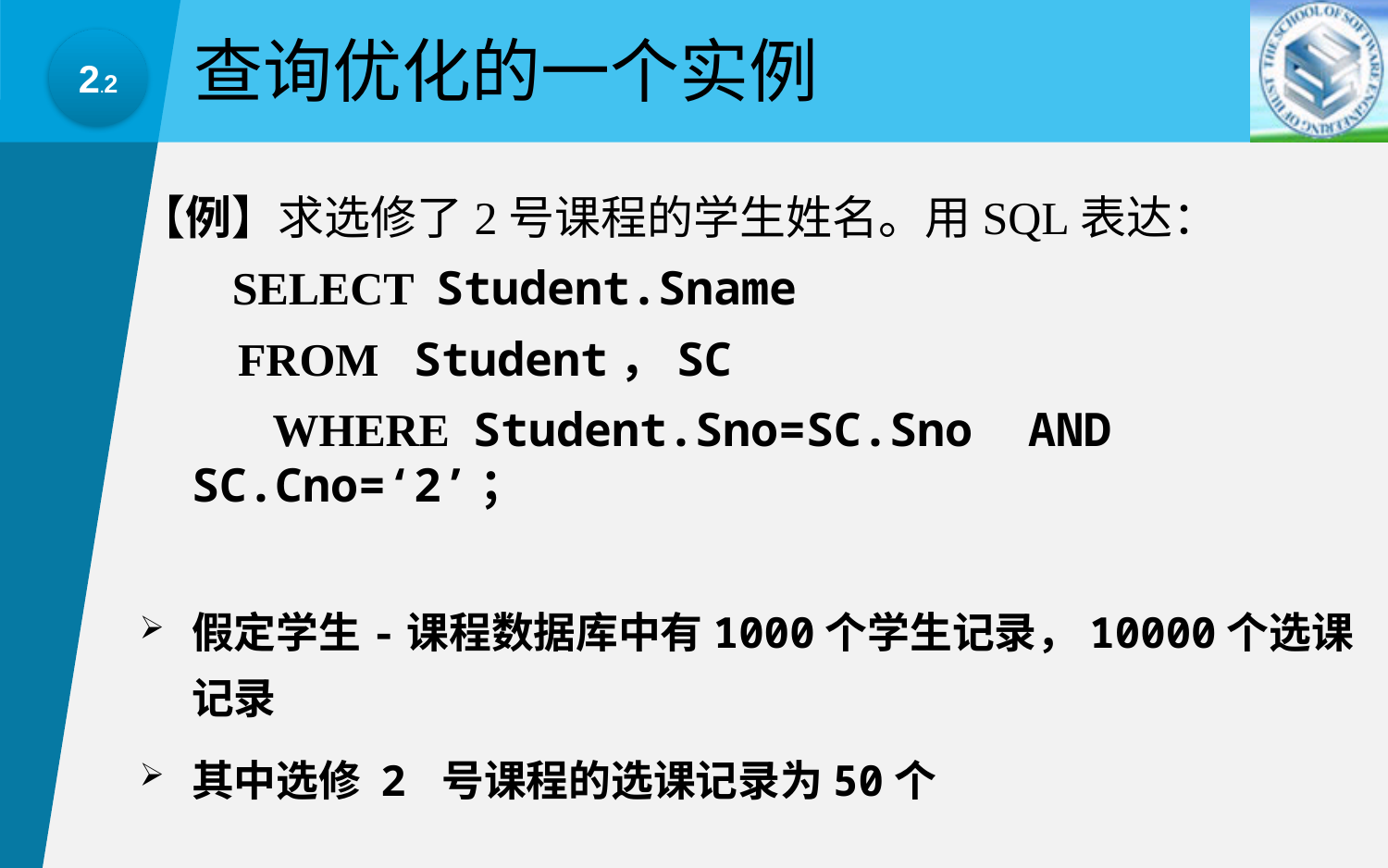

查询优化的一个实例
2.2
【例】求选修了2号课程的学生姓名。用SQL表达：
        SELECT  Student.Sname
	    FROM   Student，SC
	       WHERE  Student.Sno=SC.Sno  AND  SC.Cno=‘2’；

假定学生-课程数据库中有1000个学生记录，10000个选课记录
其中选修 2 号课程的选课记录为50个